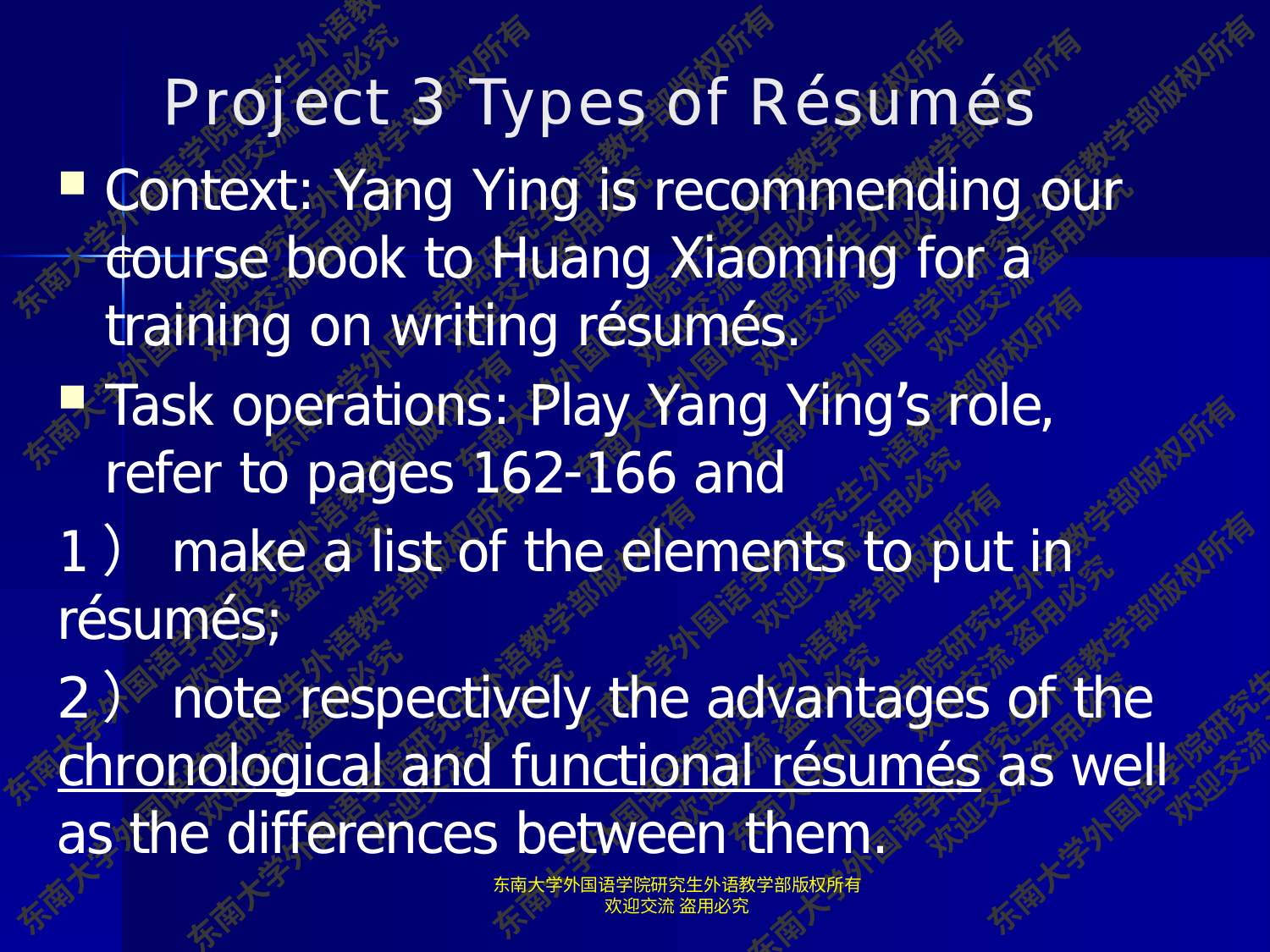

# Project 3 Types of Résumés
Context: Yang Ying is recommending our course book to Huang Xiaoming for a training on writing résumés.
Task operations: Play Yang Ying’s role, refer to pages 162-166 and
1）make a list of the elements to put in résumés;
2）note respectively the advantages of the chronological and functional résumés as well as the differences between them.

东南大学外国语学院研究生外语教学部版权所有 欢迎交流 盗用必究